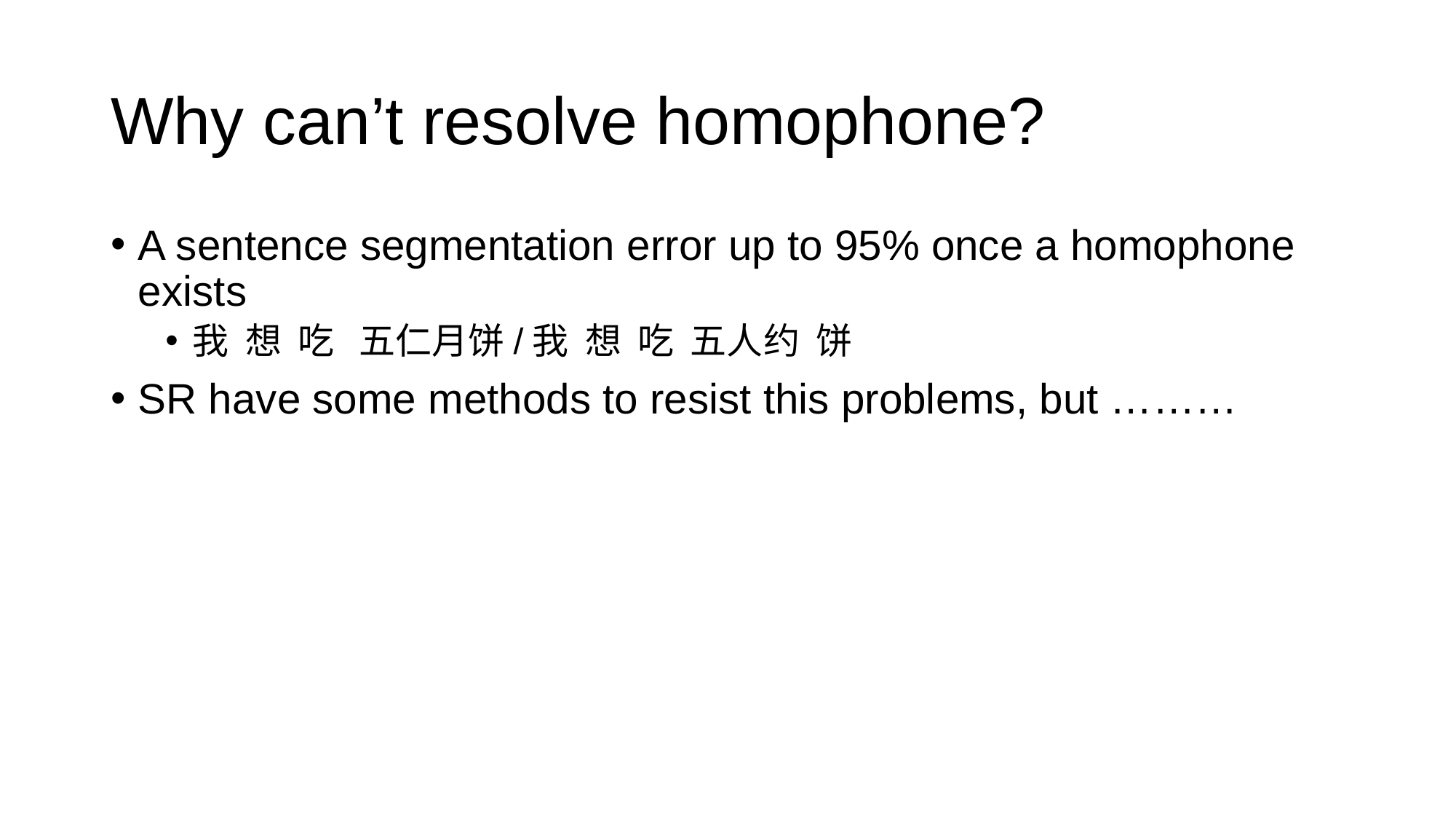

# Why can’t resolve homophone?
A sentence segmentation error up to 95% once a homophone exists
我  想  吃   五仁月饼/我  想  吃  五人约  饼
SR have some methods to resist this problems, but ………